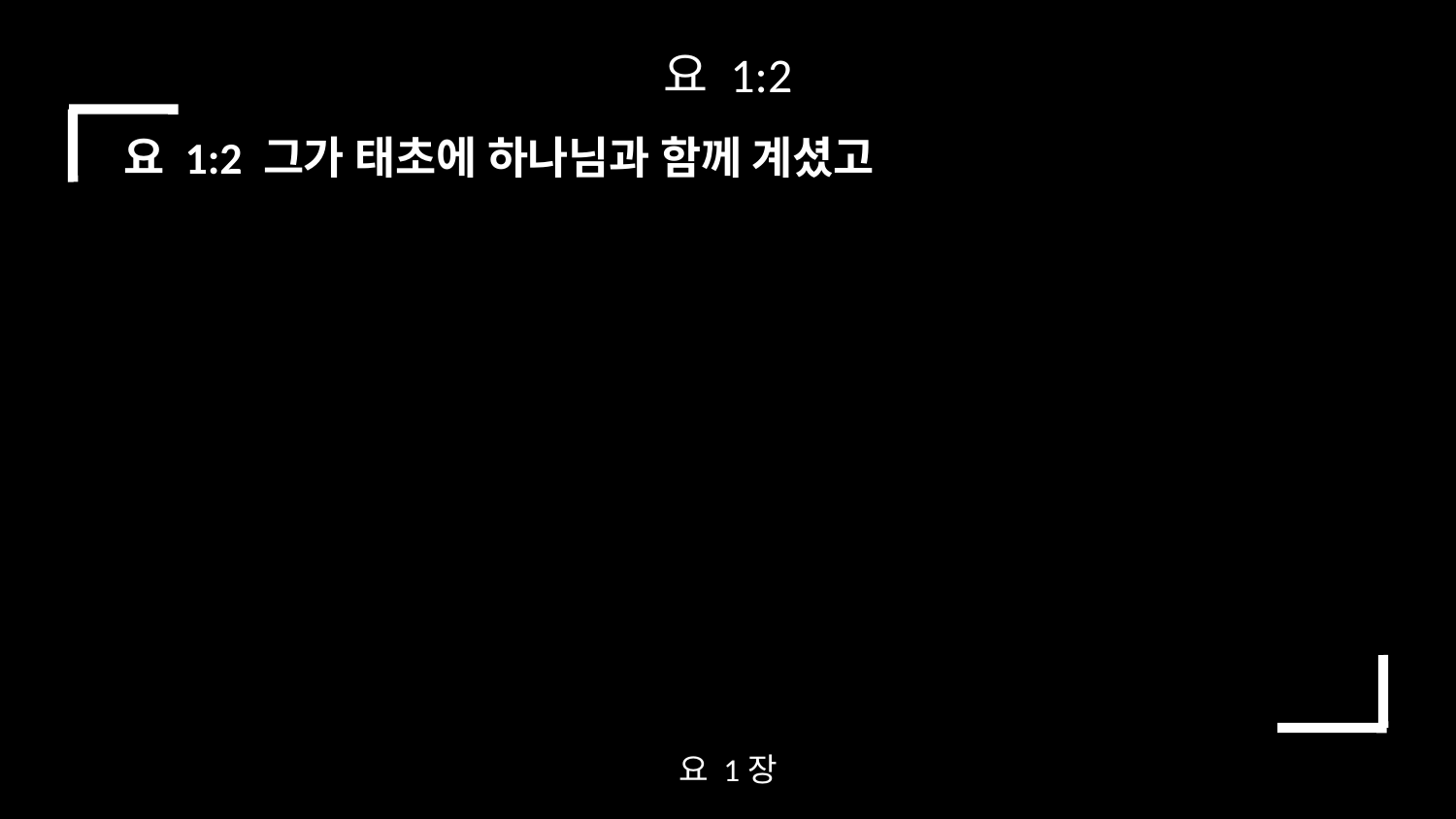

요 1:2

요 1:2 그가 태초에 하나님과 함께 계셨고

요 1장